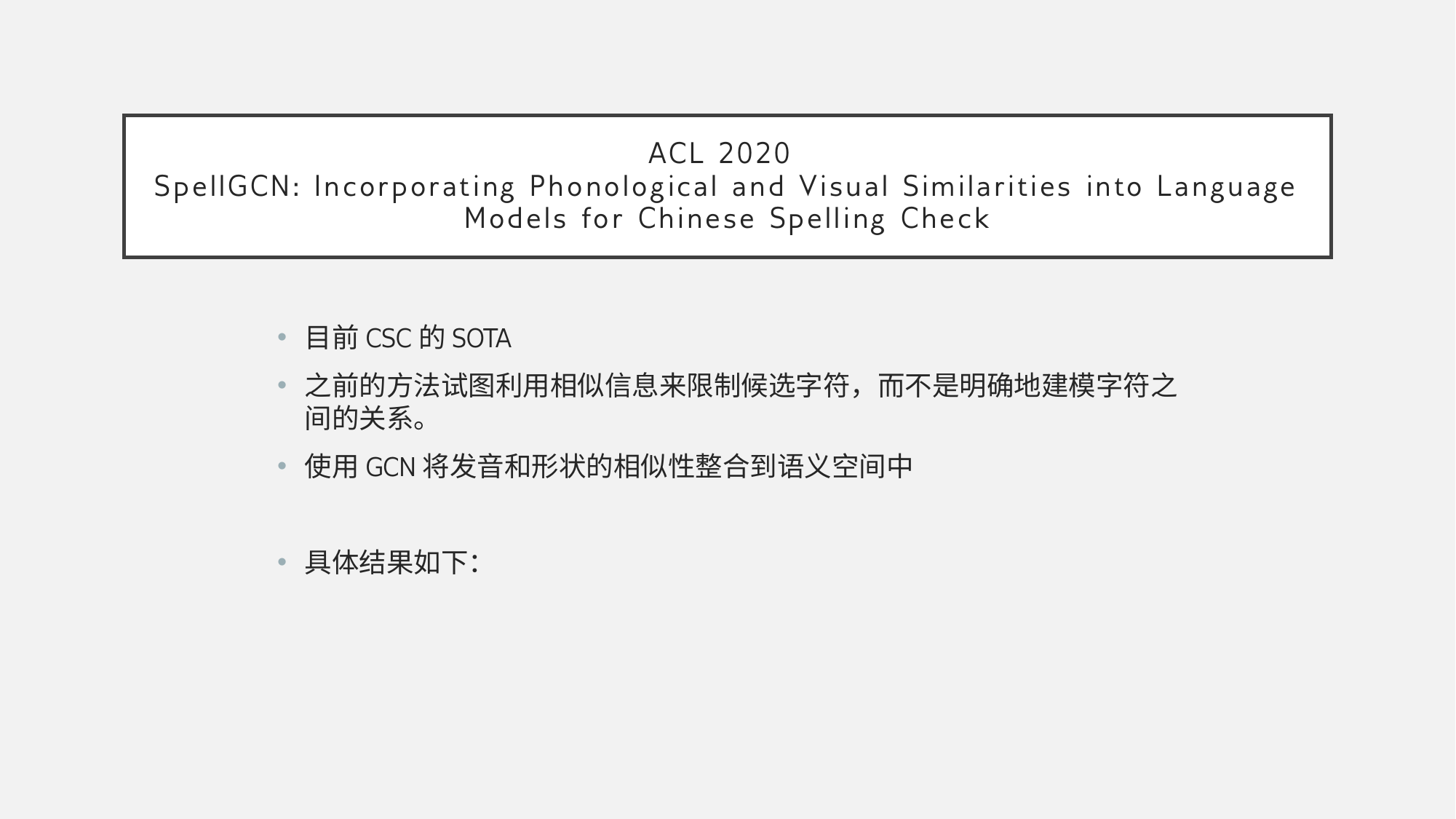

# ACL 2020 SpellGCN: Incorporating Phonological and Visual Similarities into Language Models for Chinese Spelling Check
目前CSC的SOTA
之前的方法试图利用相似信息来限制候选字符，而不是明确地建模字符之间的关系。
使用GCN将发音和形状的相似性整合到语义空间中

具体结果如下：